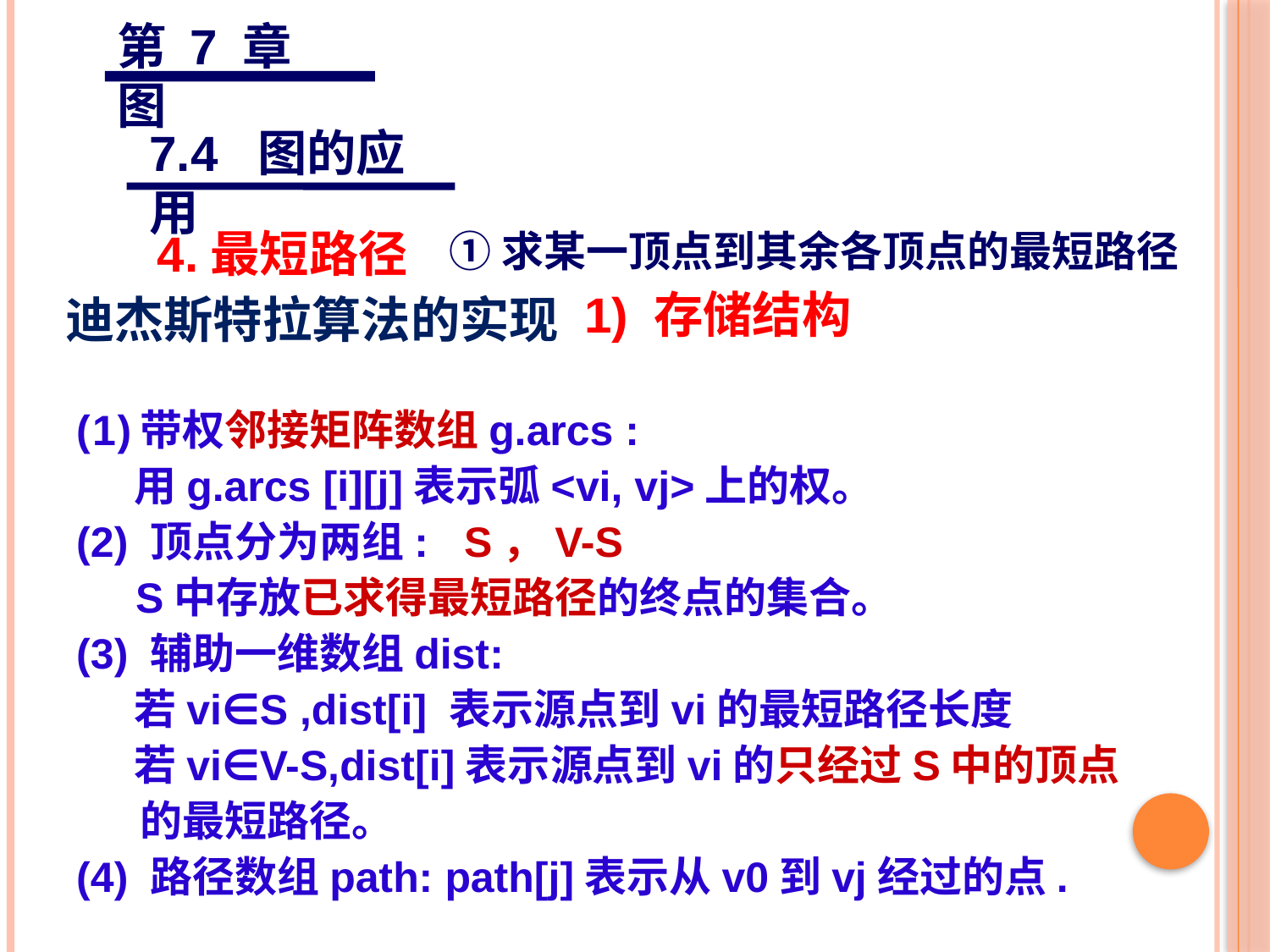

第 7 章  图

7.4  图的应用

4.最短路径
①求某一顶点到其余各顶点的最短路径
# 迪杰斯特拉算法的实现
1) 存储结构
带权邻接矩阵数组g.arcs :
     用g.arcs [i][j]表示弧<vi, vj>上的权。
(2) 顶点分为两组:   S，V-S
     S中存放已求得最短路径的终点的集合。
(3) 辅助一维数组dist:
     若vi∈S ,dist[i] 表示源点到vi的最短路径长度
     若vi∈V-S,dist[i]表示源点到vi的只经过S中的顶点的最短路径。
(4) 路径数组path: path[j]表示从v0到vj经过的点.